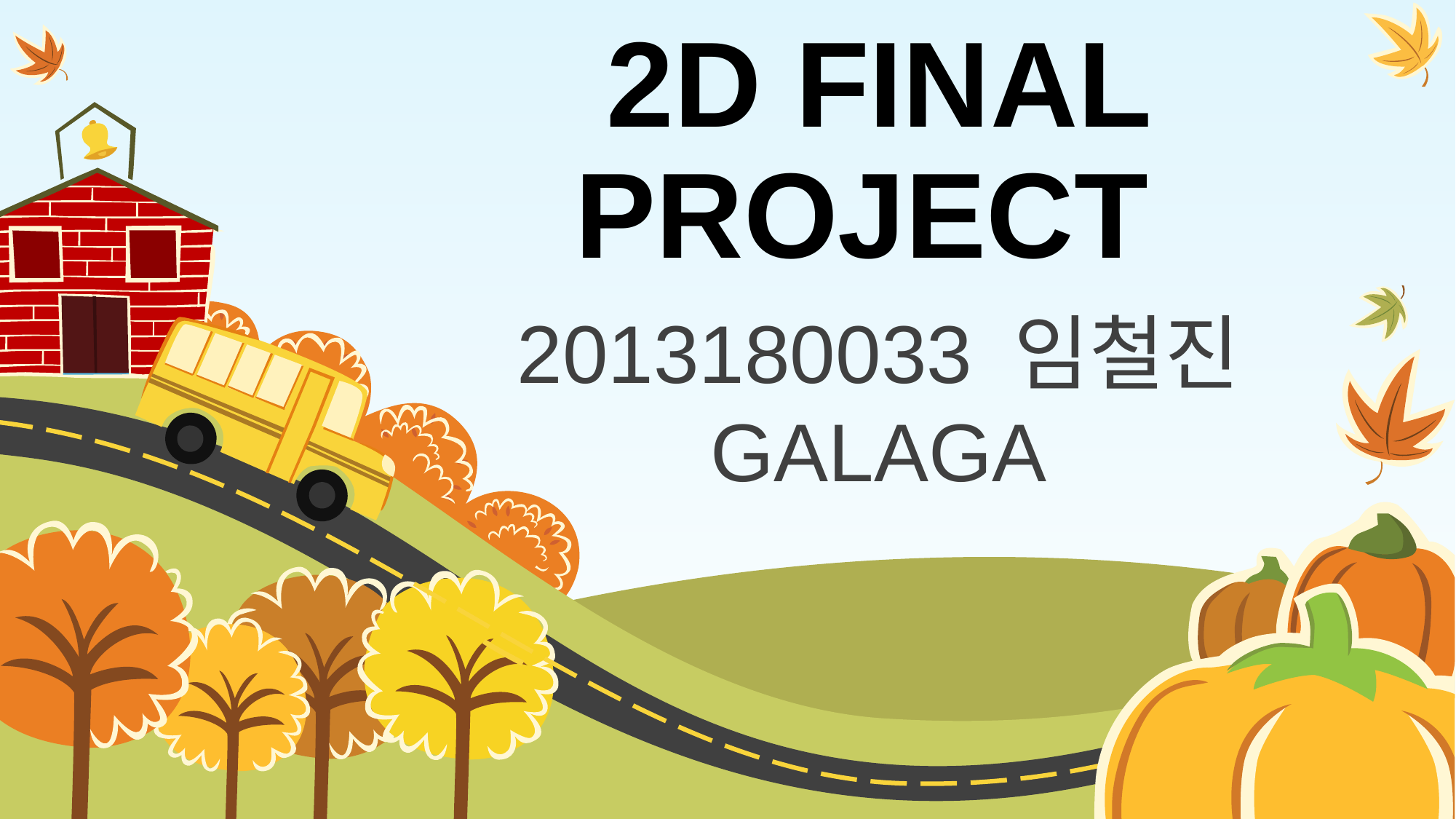

# 2D FINAL PROJECT
2013180033 임철진
GALAGA